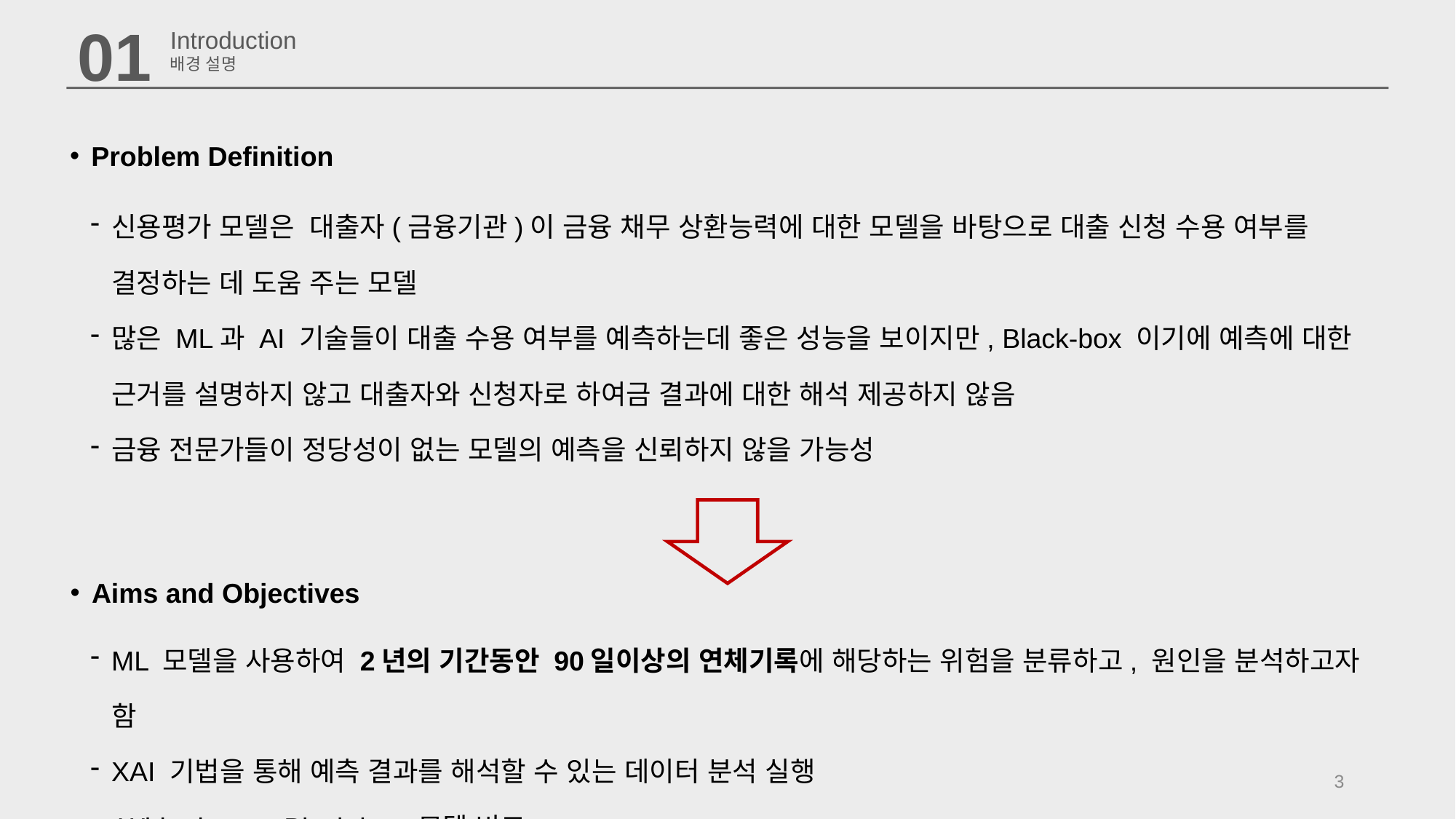

01
Introduction
배경 설명

Problem Definition
신용평가 모델은  대출자(금융기관)이 금융 채무 상환능력에 대한 모델을 바탕으로 대출 신청 수용 여부를 결정하는 데 도움 주는 모델
많은 ML과 AI 기술들이 대출 수용 여부를 예측하는데 좋은 성능을 보이지만, Black-box 이기에 예측에 대한 근거를 설명하지 않고 대출자와 신청자로 하여금 결과에 대한 해석 제공하지 않음
금융 전문가들이 정당성이 없는 모델의 예측을 신뢰하지 않을 가능성

Aims and Objectives
ML 모델을 사용하여 2년의 기간동안 90일이상의 연체기록에 해당하는 위험을 분류하고, 원인을 분석하고자 함
XAI 기법을 통해 예측 결과를 해석할 수 있는 데이터 분석 실행
 White-box vs Black-box 모델 비교
3